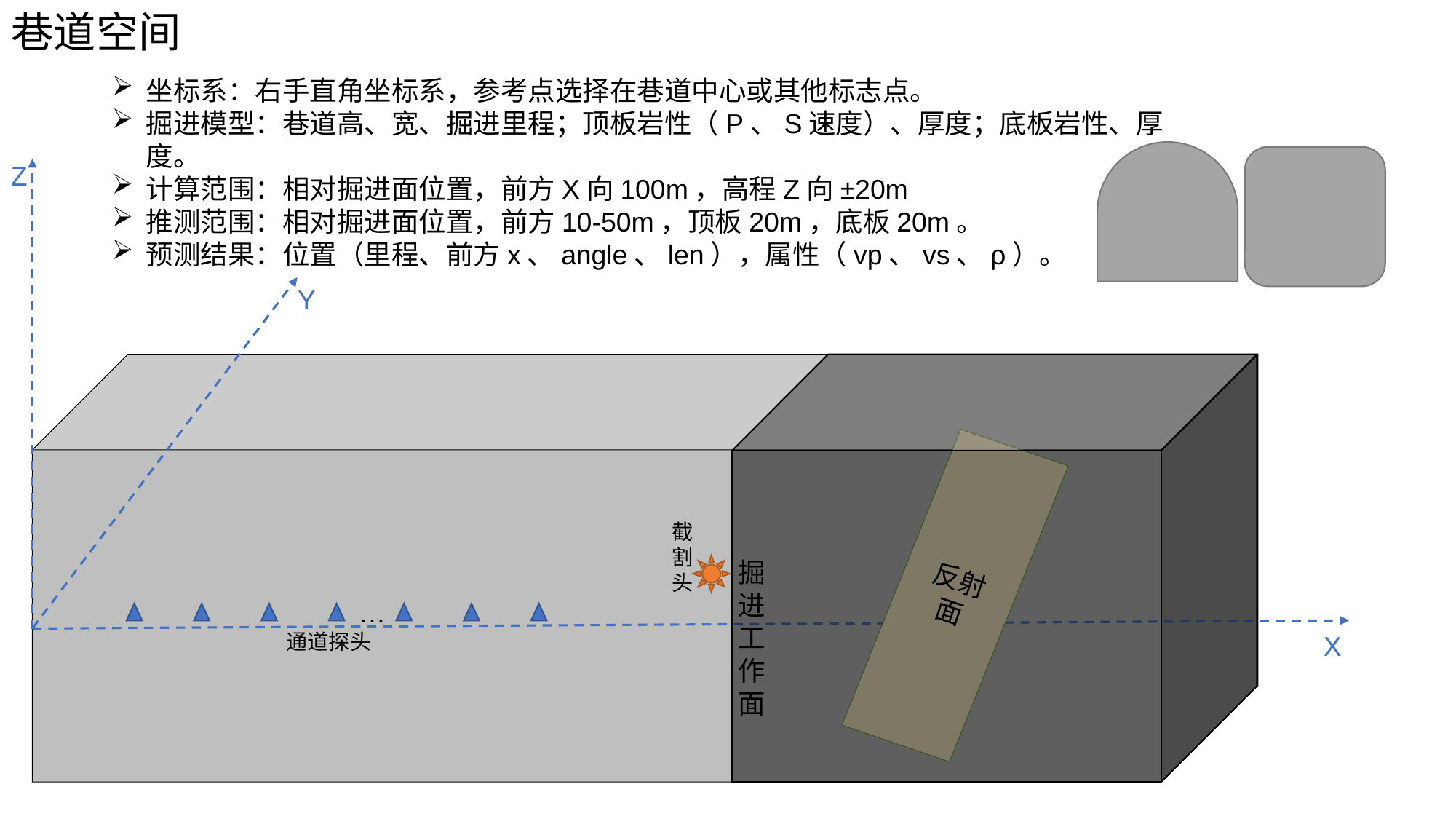

巷道空间
坐标系：右手直角坐标系，参考点选择在巷道中心或其他标志点。
掘进模型：巷道高、宽、掘进里程；顶板岩性（P、S速度）、厚度；底板岩性、厚度。
计算范围：相对掘进面位置，前方X向100m，高程Z向±20m
推测范围：相对掘进面位置，前方10-50m，顶板20m，底板20m。
预测结果：位置（里程、前方x、angle、len），属性（vp、vs、ρ）。

Z
Y
X

反射面
截割头

掘进工作面
…

通道探头